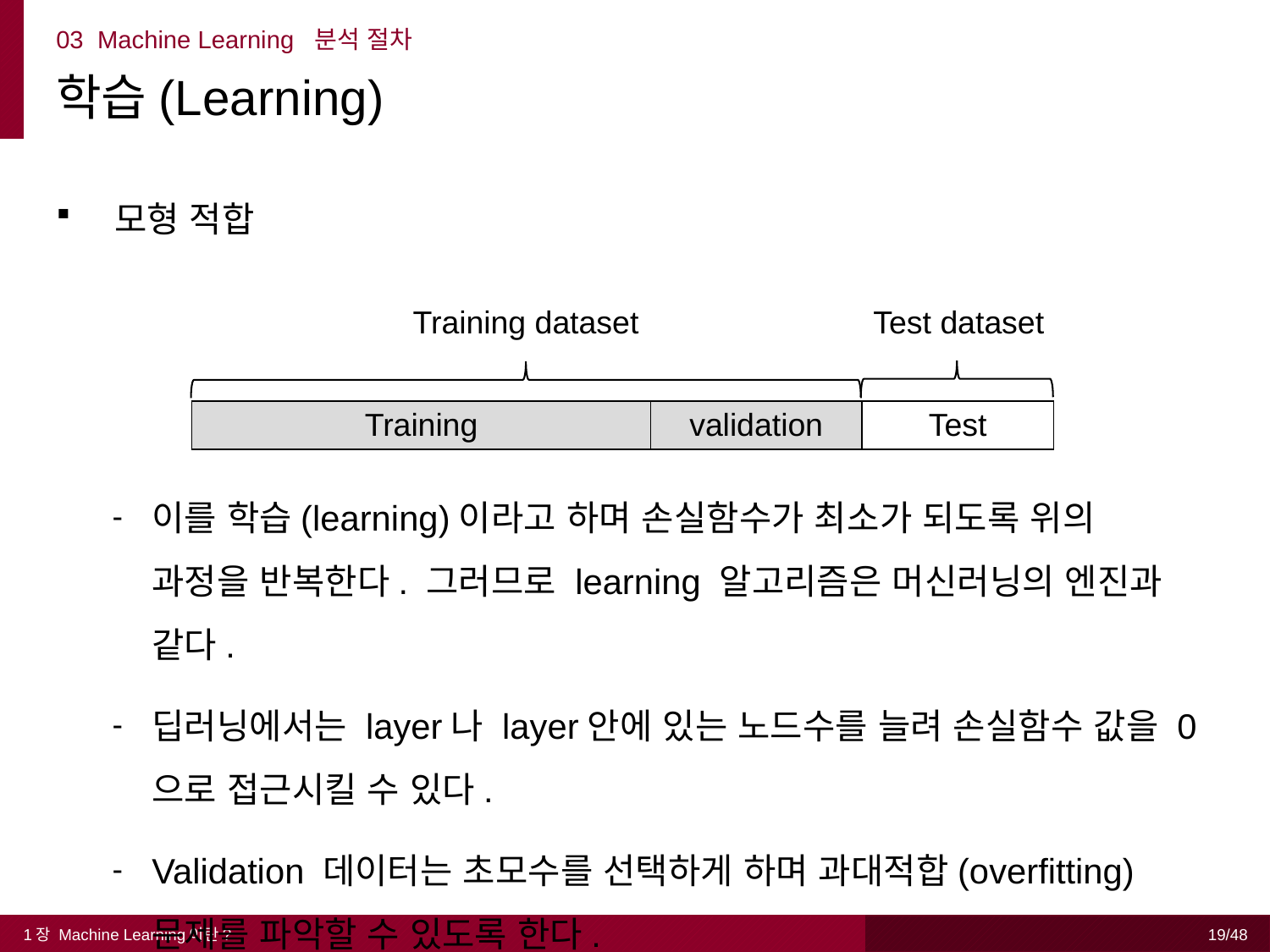

03  Machine Learning  분석 절차
학습(Learning)
 모형 적합

Training dataset
Test dataset
| Training | validation | Test |
| --- | --- | --- |
이를 학습(learning)이라고 하며 손실함수가 최소가 되도록 위의 과정을 반복한다. 그러므로 learning 알고리즘은 머신러닝의 엔진과 같다.
딥러닝에서는 layer나 layer안에 있는 노드수를 늘려 손실함수 값을 0으로 접근시킬 수 있다.
Validation 데이터는 초모수를 선택하게 하며 과대적합(overfitting)문제를 파악할 수 있도록 한다.
1장 Machine Learning이란?
19/48